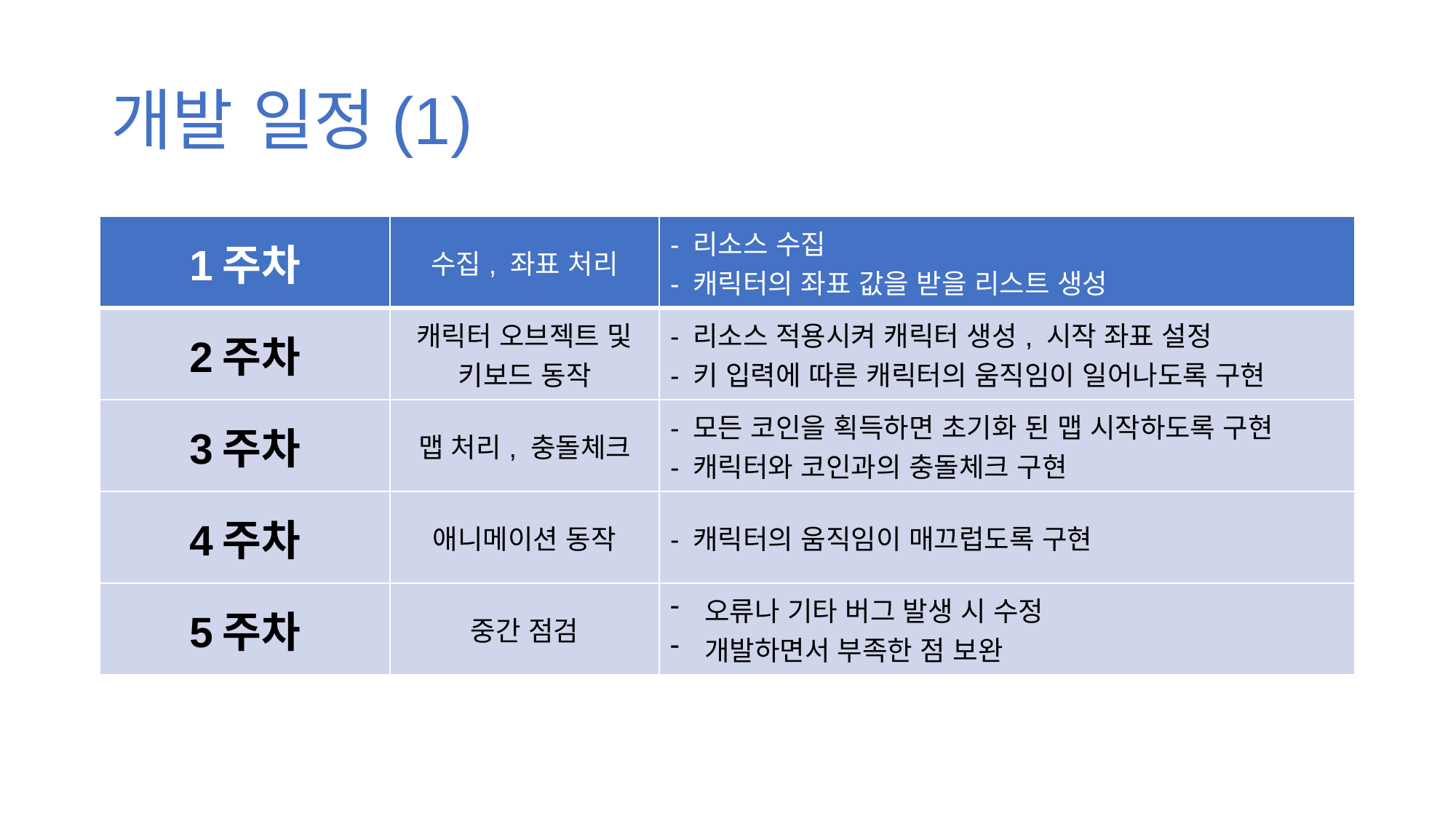

# 개발 일정(1)
| 1주차 | 수집, 좌표 처리 | - 리소스 수집 - 캐릭터의 좌표 값을 받을 리스트 생성 |
| --- | --- | --- |
| 2주차 | 캐릭터 오브젝트 및 키보드 동작 | - 리소스 적용시켜 캐릭터 생성, 시작 좌표 설정 - 키 입력에 따른 캐릭터의 움직임이 일어나도록 구현 |
| 3주차 | 맵 처리, 충돌체크 | - 모든 코인을 획득하면 초기화 된 맵 시작하도록 구현 - 캐릭터와 코인과의 충돌체크 구현 |
| 4주차 | 애니메이션 동작 | - 캐릭터의 움직임이 매끄럽도록 구현 |
| 5주차 | 중간 점검 | 오류나 기타 버그 발생 시 수정 개발하면서 부족한 점 보완 |